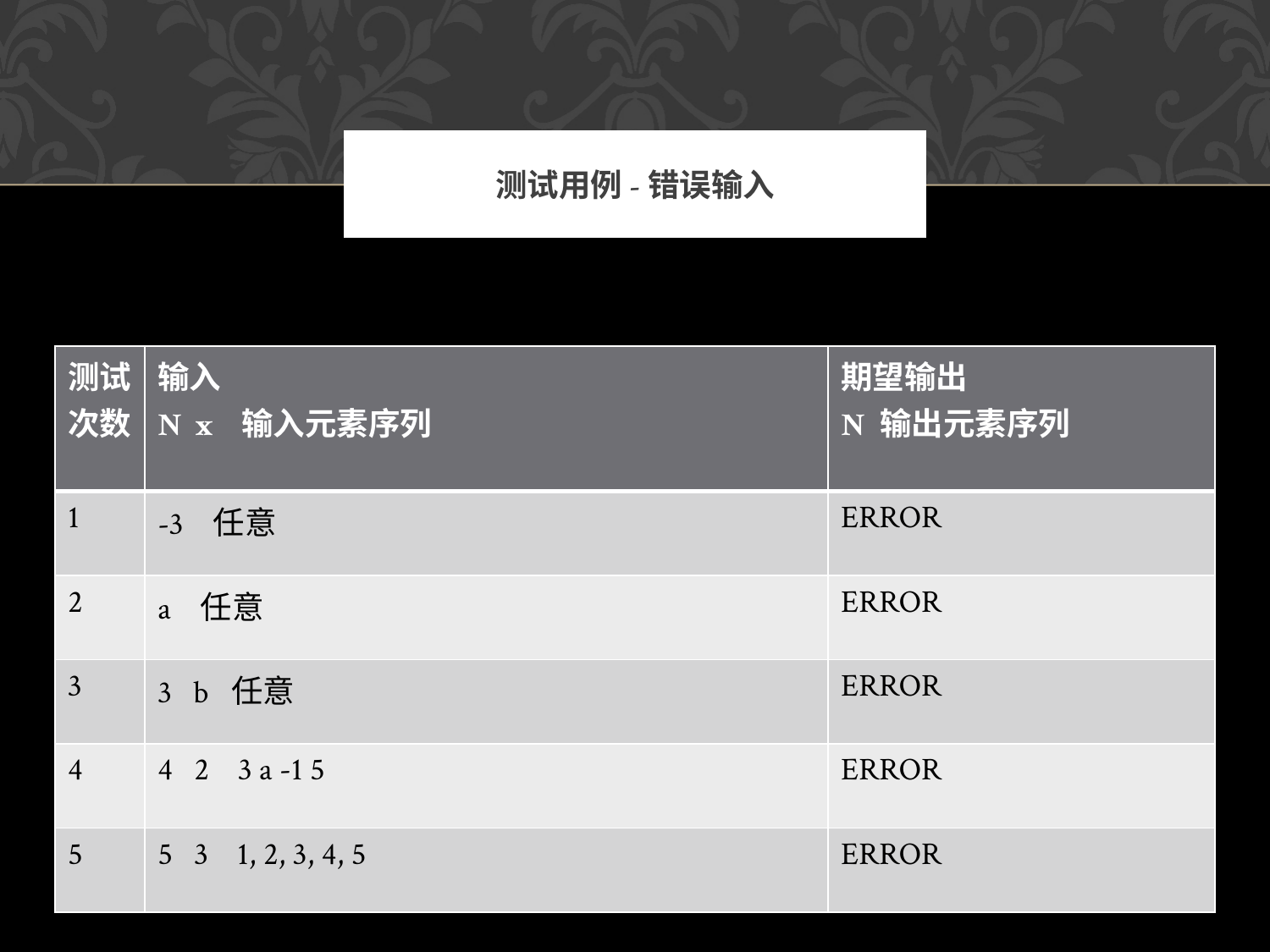

# 测试用例-错误输入
| 测试次数 | 输入 N x 输入元素序列 | 期望输出 N 输出元素序列 |
| --- | --- | --- |
| 1 | -3 任意 | ERROR |
| 2 | a 任意 | ERROR |
| 3 | 3 b 任意 | ERROR |
| 4 | 4 2 3 a -1 5 | ERROR |
| 5 | 5 3 1, 2, 3, 4, 5 | ERROR |